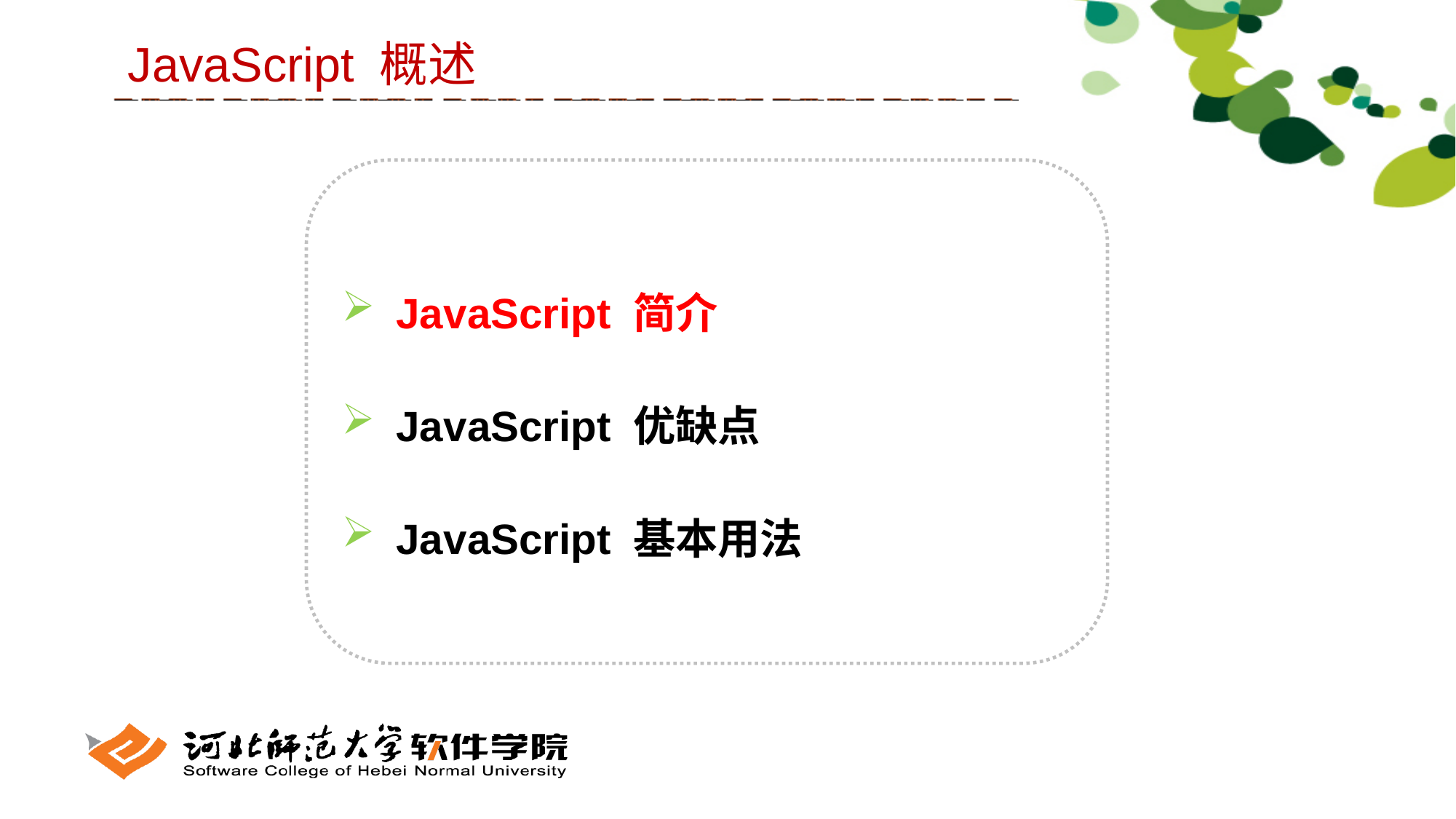

JavaScript 概述

JavaScript 简介
JavaScript 优缺点
JavaScript 基本用法